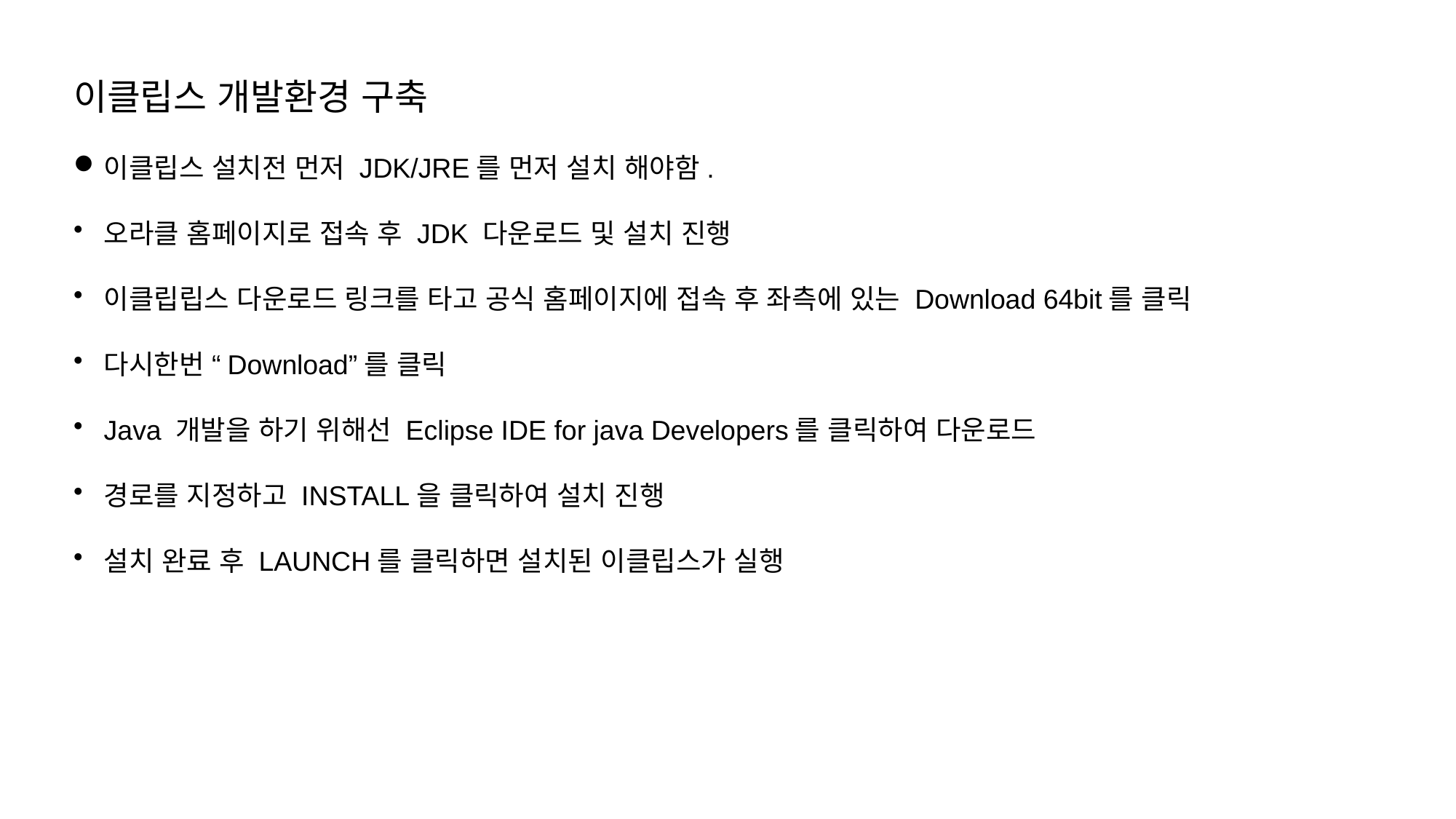

이클립스 개발환경 구축

이클립스 설치전 먼저 JDK/JRE를 먼저 설치 해야함.

오라클 홈페이지로 접속 후 JDK 다운로드 및 설치 진행

이클립립스 다운로드 링크를 타고 공식 홈페이지에 접속 후 좌측에 있는 Download 64bit를 클릭

다시한번 “Download”를 클릭

Java 개발을 하기 위해선 Eclipse IDE for java Developers를 클릭하여 다운로드

경로를 지정하고 INSTALL을 클릭하여 설치 진행

설치 완료 후 LAUNCH를 클릭하면 설치된 이클립스가 실행